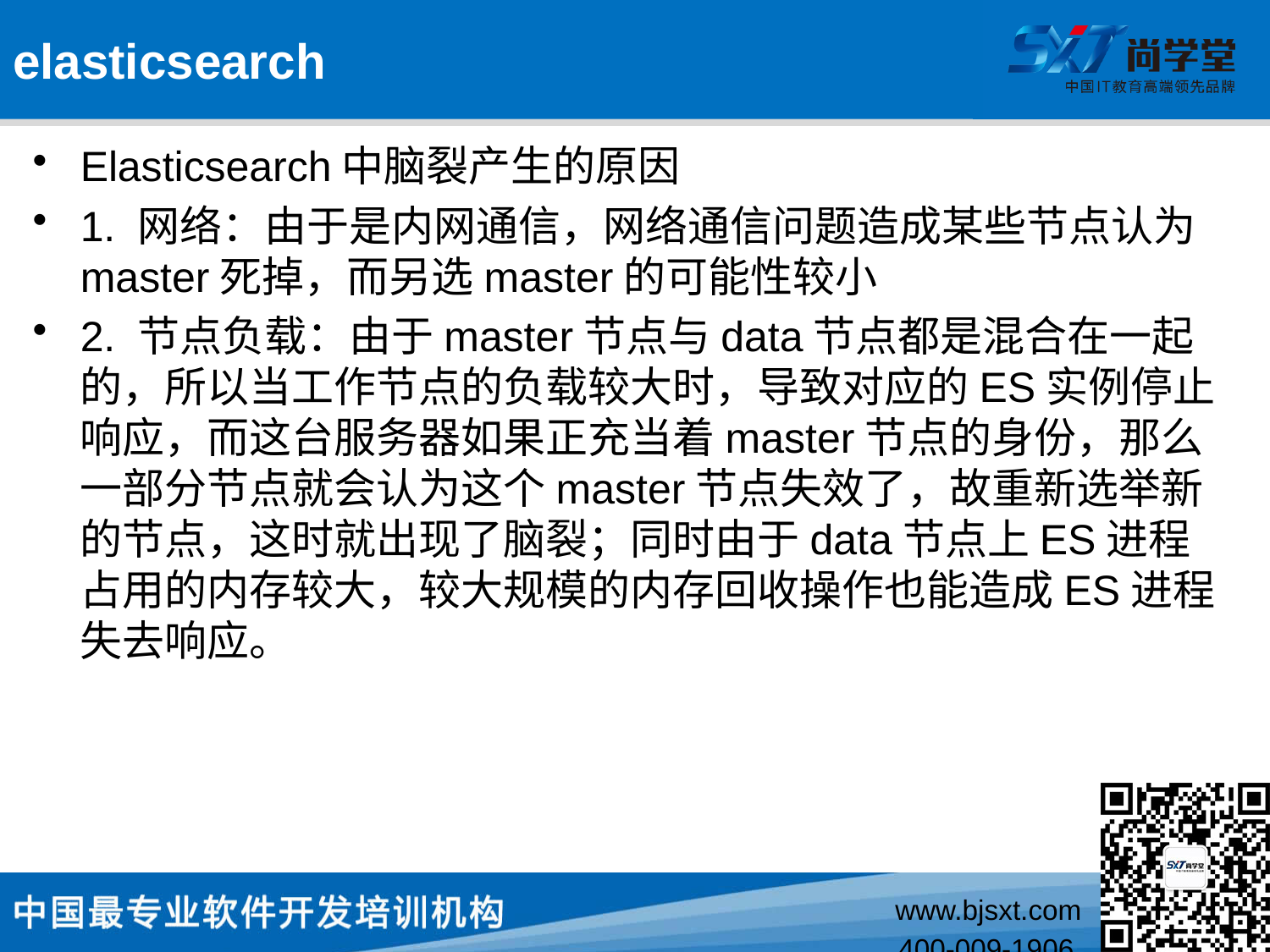

# elasticsearch
Elasticsearch中脑裂产生的原因
1. 网络：由于是内网通信，网络通信问题造成某些节点认为master死掉，而另选master的可能性较小
2. 节点负载：由于master节点与data节点都是混合在一起的，所以当工作节点的负载较大时，导致对应的ES实例停止响应，而这台服务器如果正充当着master节点的身份，那么一部分节点就会认为这个master节点失效了，故重新选举新的节点，这时就出现了脑裂；同时由于data节点上ES进程占用的内存较大，较大规模的内存回收操作也能造成ES进程失去响应。